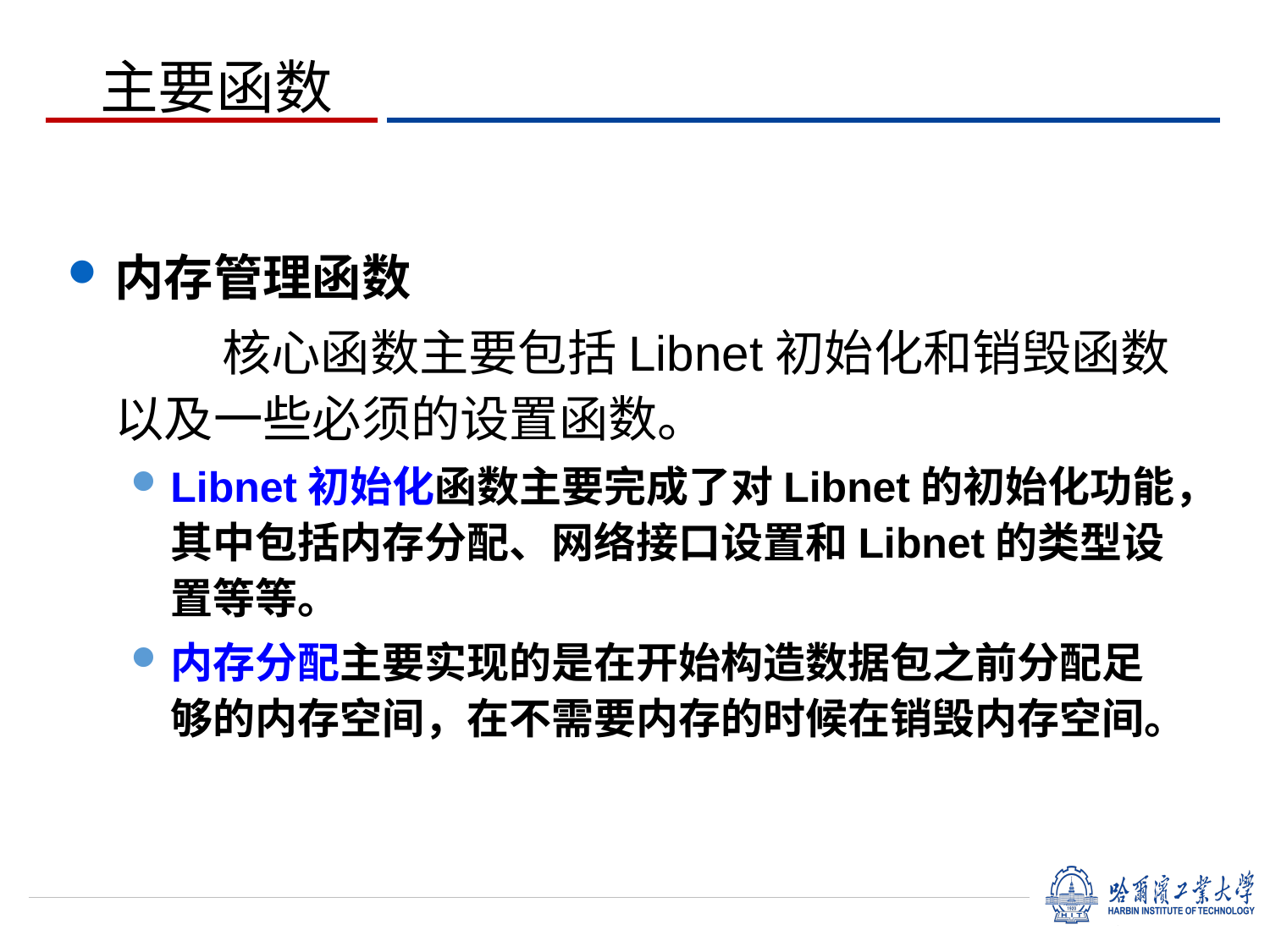

# 主要函数

内存管理函数
             核心函数主要包括Libnet初始化和销毁函数以及一些必须的设置函数。
Libnet初始化函数主要完成了对Libnet的初始化功能，其中包括内存分配、网络接口设置和Libnet的类型设置等等。
内存分配主要实现的是在开始构造数据包之前分配足够的内存空间，在不需要内存的时候在销毁内存空间。

78